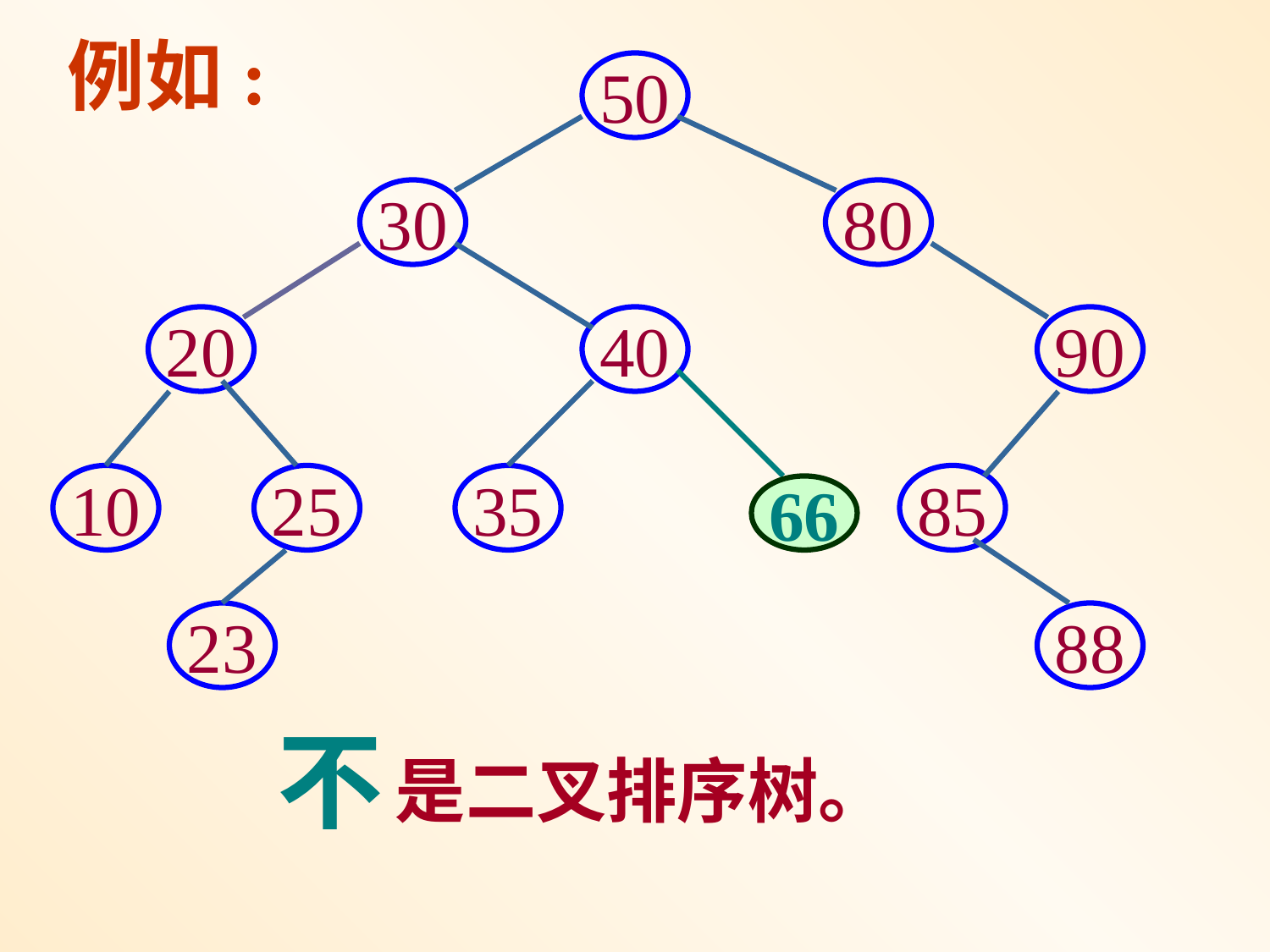

例如:
50

30
80

20
40
90

10
25
35
85
66

23
88
不
是二叉排序树。